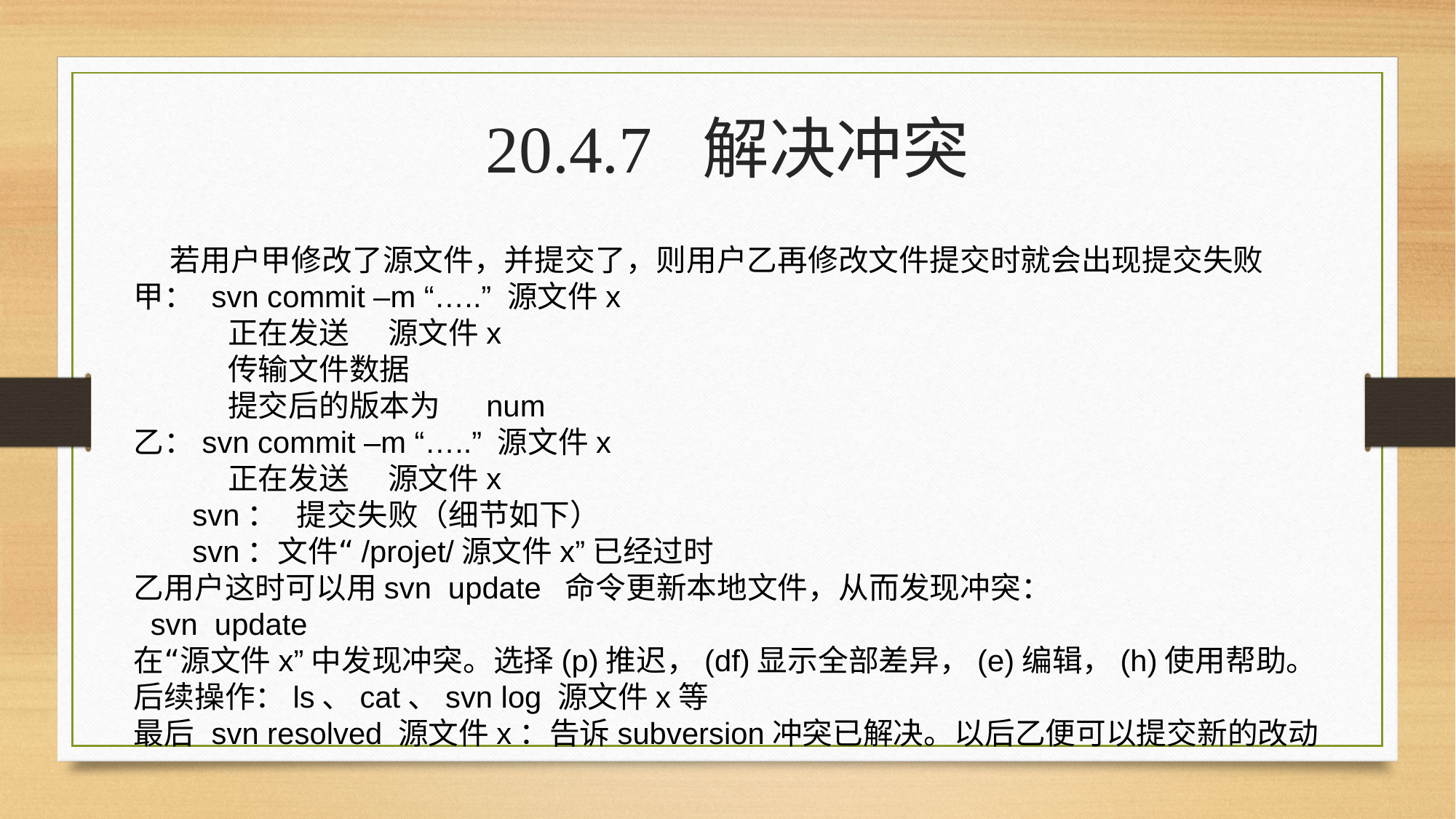

20.4.7  解决冲突
   若用户甲修改了源文件，并提交了，则用户乙再修改文件提交时就会出现提交失败
甲： svn commit –m “…..” 源文件x
         正在发送    源文件x
         传输文件数据
         提交后的版本为    num
乙：svn commit –m “…..” 源文件x
         正在发送    源文件x
       svn：  提交失败（细节如下）
       svn：文件“/projet/源文件x”已经过时
乙用户这时可以用svn  update  命令更新本地文件，从而发现冲突：
  svn  update
在“源文件x”中发现冲突。选择(p)推迟，(df)显示全部差异，(e)编辑，(h)使用帮助。
后续操作：ls、cat、svn log 源文件x等
最后 svn resolved 源文件x：告诉subversion冲突已解决。以后乙便可以提交新的改动